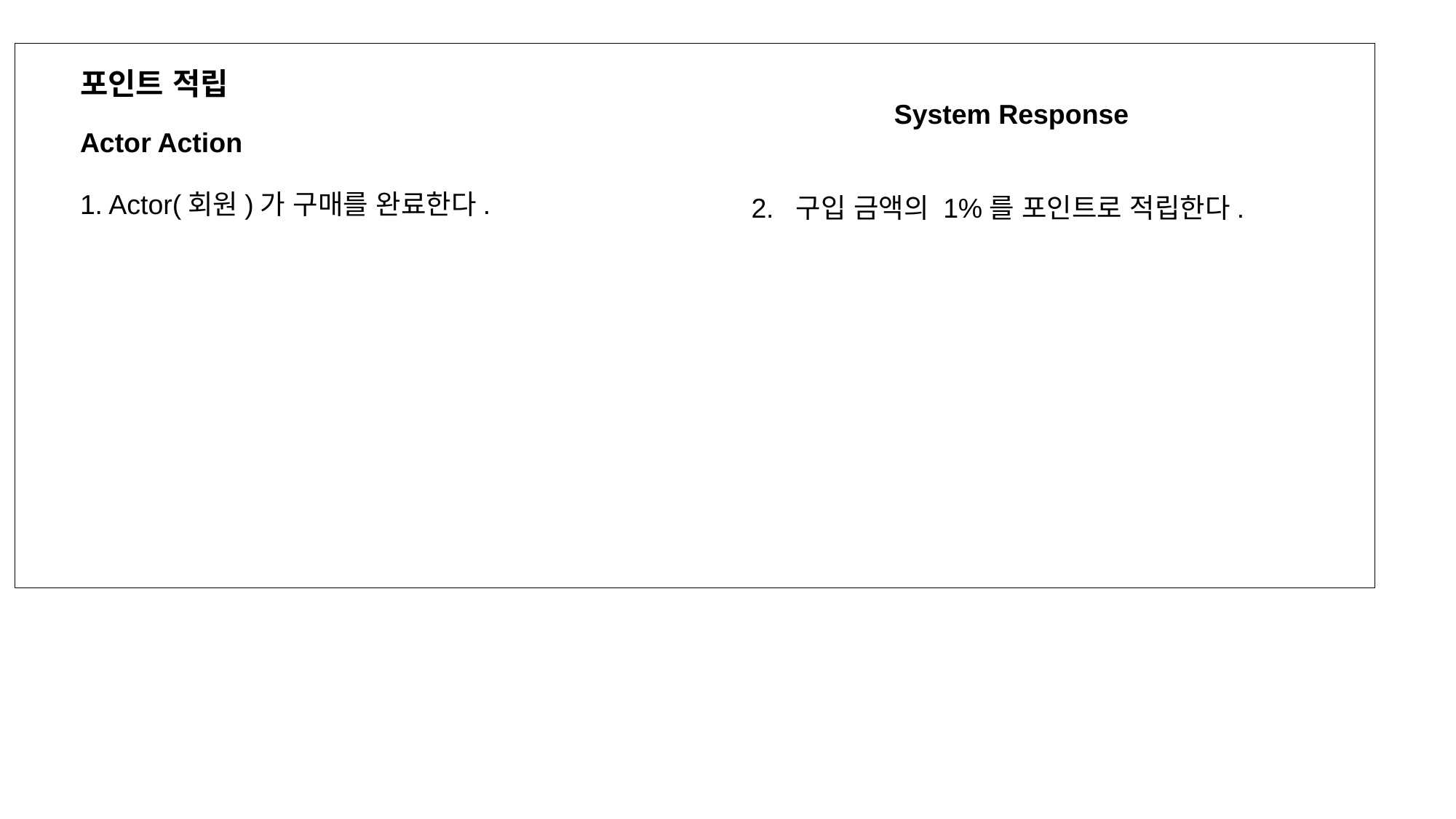

포인트 적립
System Response
Actor Action
1. Actor(회원)가 구매를 완료한다.
2.  구입 금액의 1%를 포인트로 적립한다.